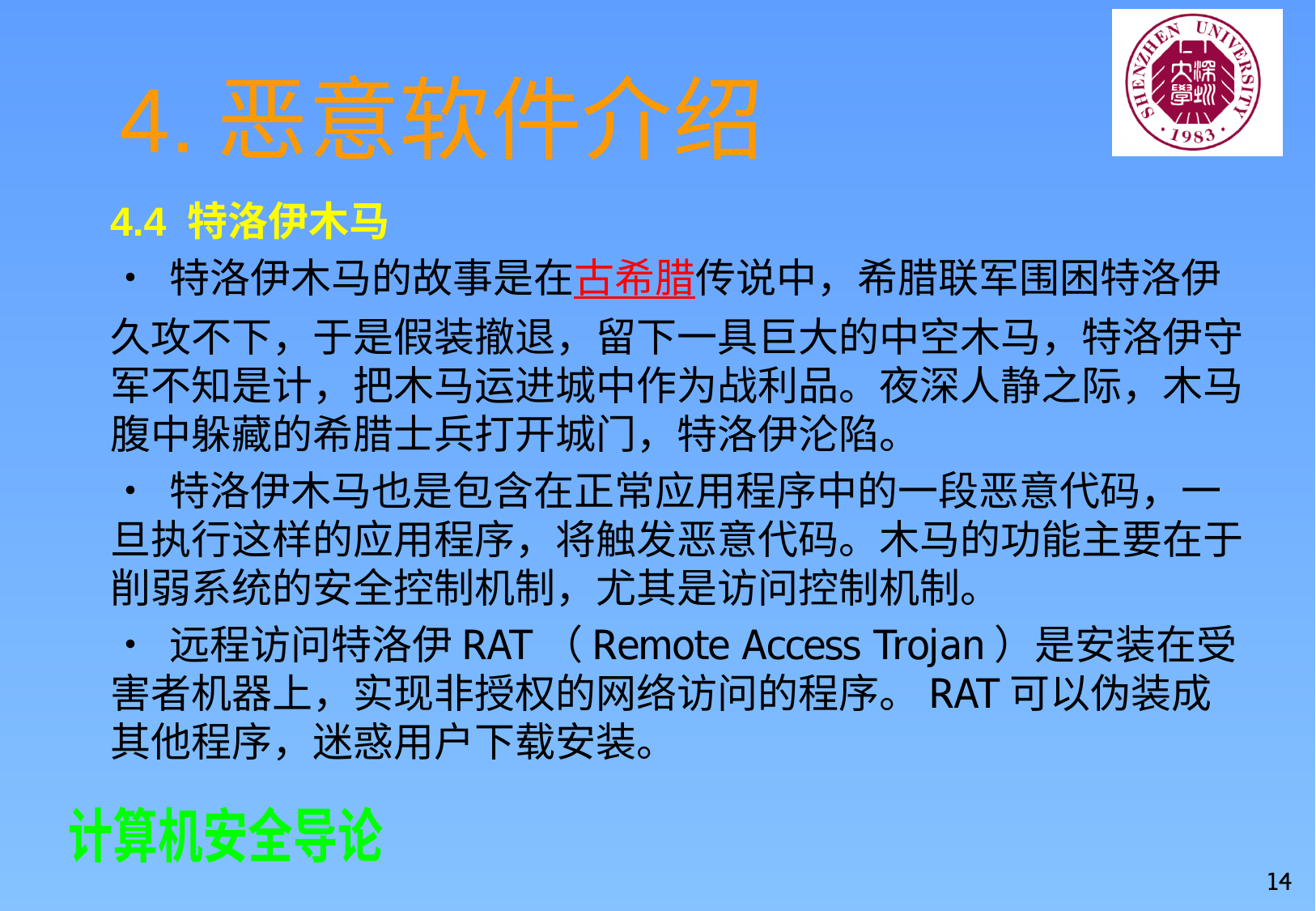

# 4.恶意软件介绍
4.4 特洛伊木马
• 特洛伊木马的故事是在古希腊传说中，希腊联军围困特洛伊久攻不下，于是假装撤退，留下一具巨大的中空木马，特洛伊守军不知是计，把木马运进城中作为战利品。夜深人静之际，木马腹中躲藏的希腊士兵打开城门，特洛伊沦陷。
• 特洛伊木马也是包含在正常应用程序中的一段恶意代码，一旦执行这样的应用程序，将触发恶意代码。木马的功能主要在于削弱系统的安全控制机制，尤其是访问控制机制。
• 远程访问特洛伊RAT（Remote Access Trojan）是安装在受害者机器上，实现非授权的网络访问的程序。RAT可以伪装成其他程序，迷惑用户下载安装。
14